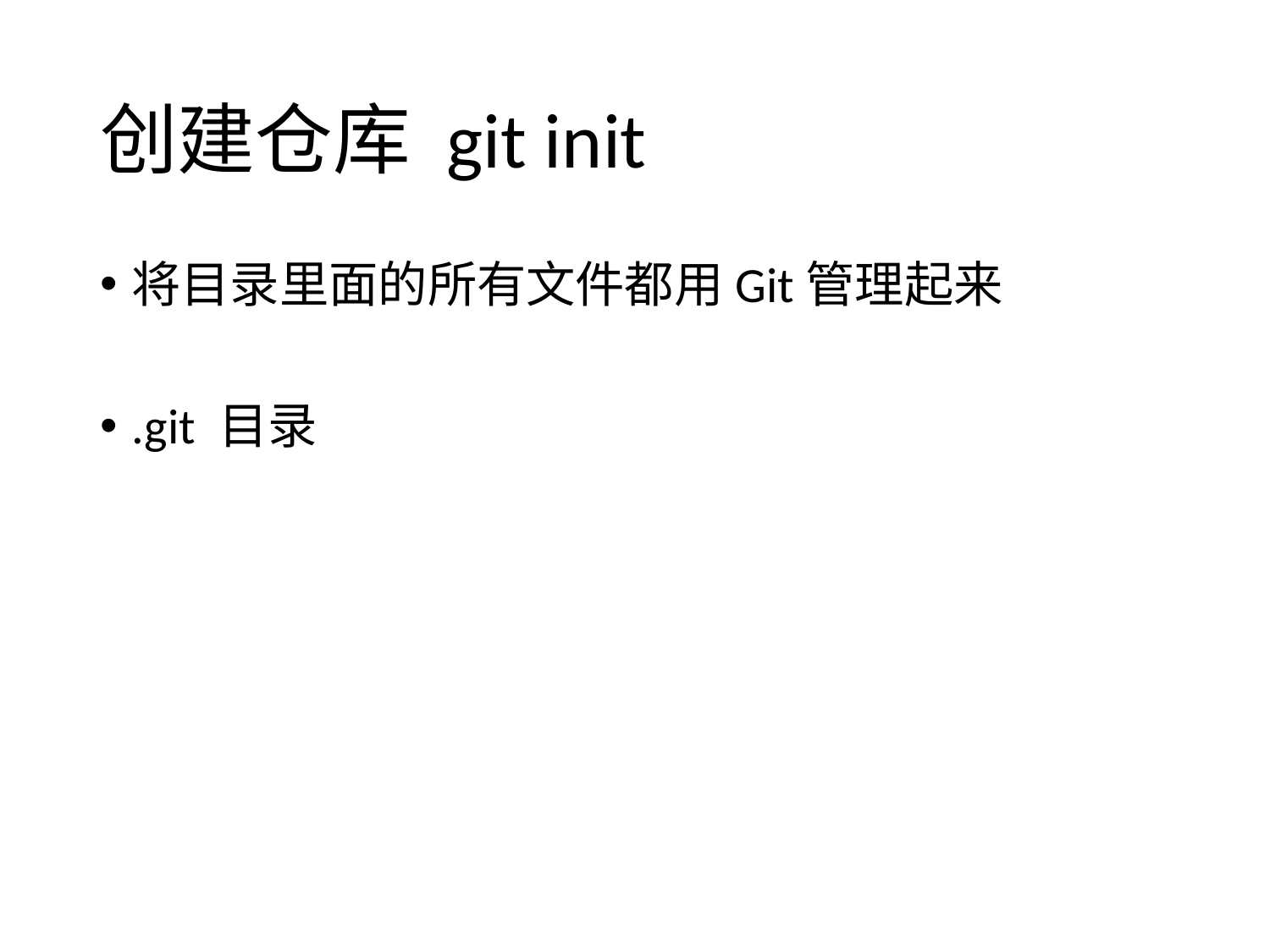

# 创建仓库 git init
将目录里面的所有文件都用Git管理起来

.git 目录